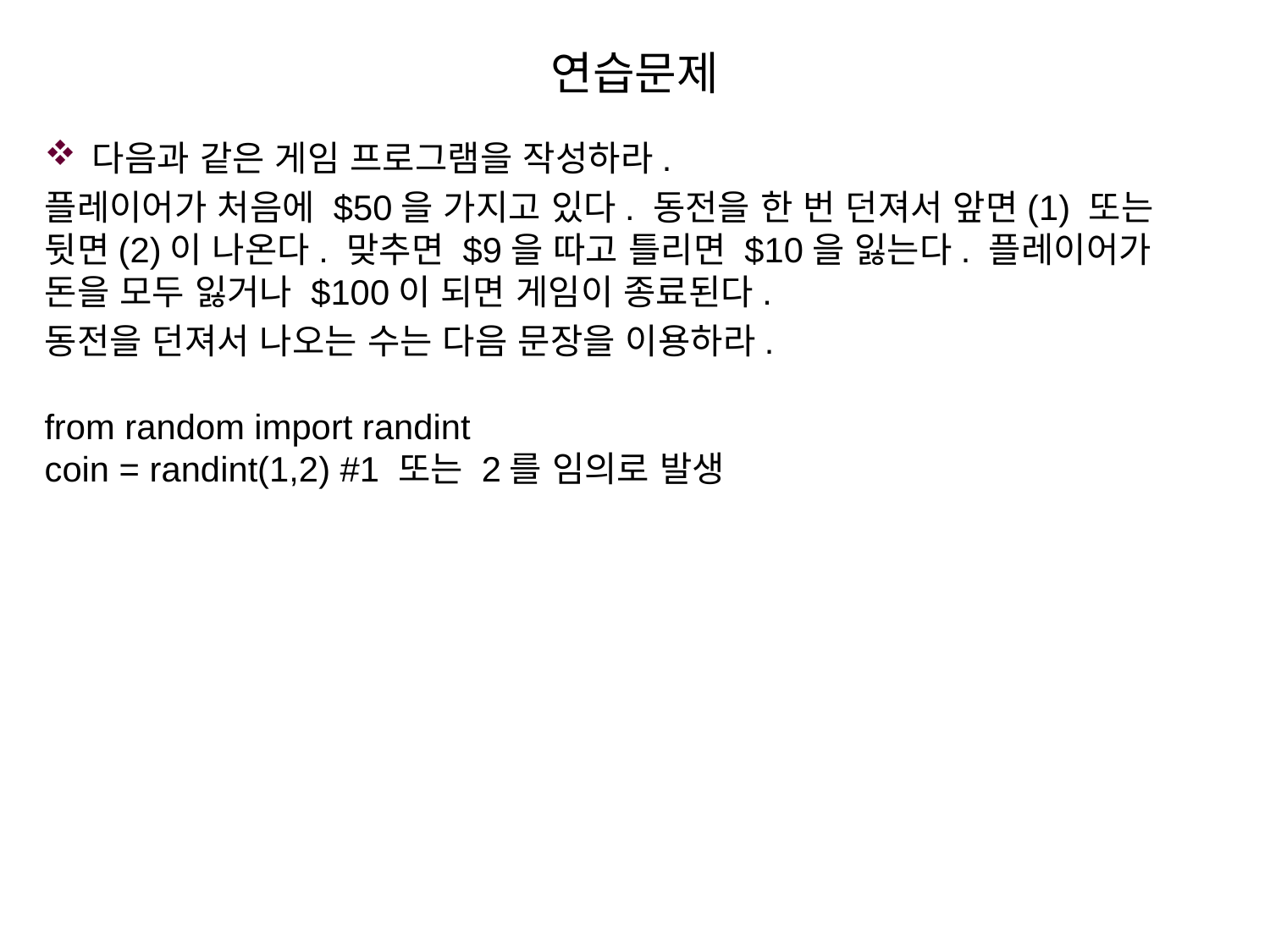

# 연습문제
다음과 같은 게임 프로그램을 작성하라.
플레이어가 처음에 $50을 가지고 있다. 동전을 한 번 던져서 앞면(1) 또는 뒷면(2)이 나온다. 맞추면 $9을 따고 틀리면 $10을 잃는다. 플레이어가 돈을 모두 잃거나 $100이 되면 게임이 종료된다.
동전을 던져서 나오는 수는 다음 문장을 이용하라.
from random import randint
coin = randint(1,2) #1 또는 2를 임의로 발생